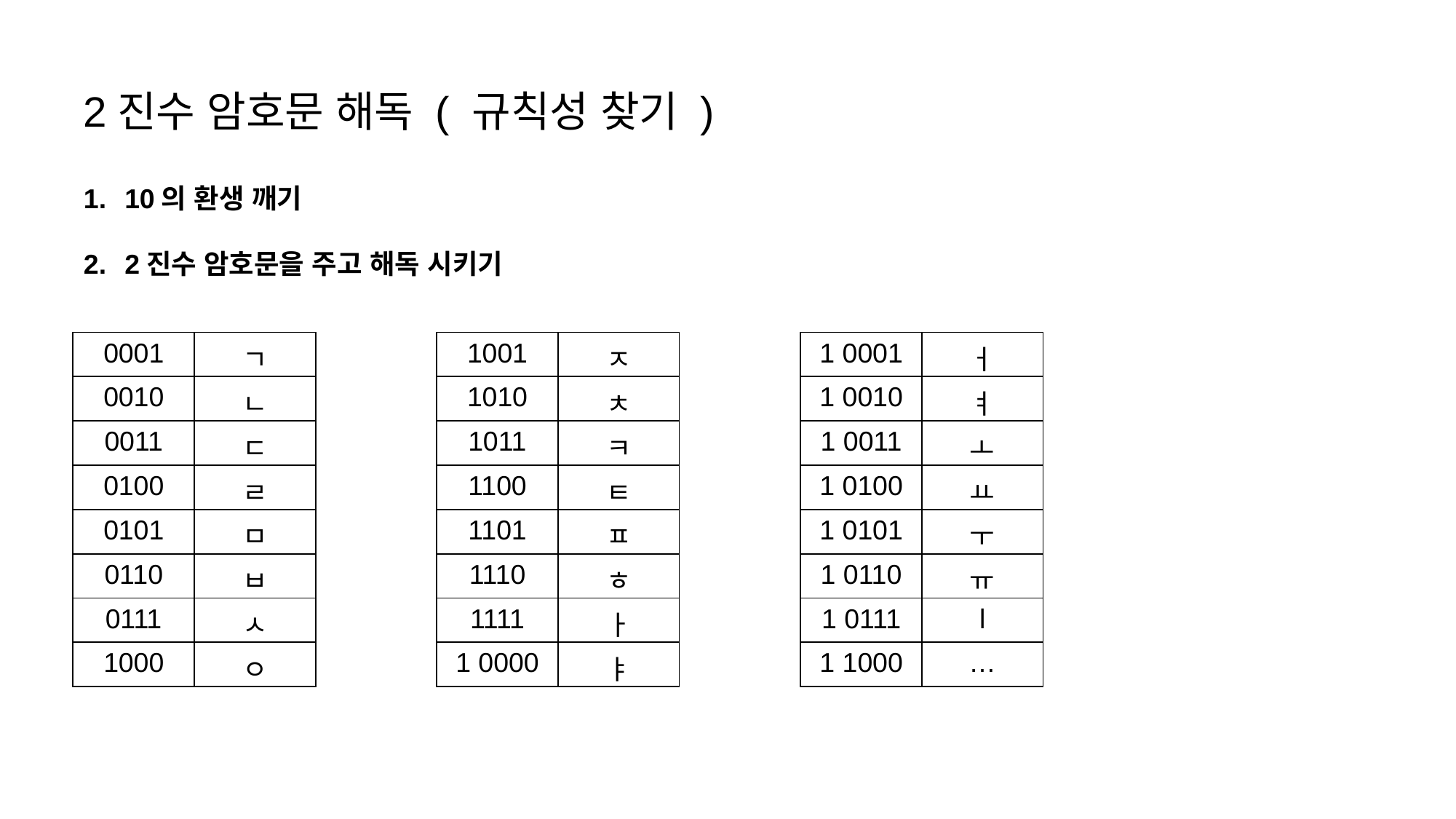

2진수 암호문 해독 ( 규칙성 찾기 )
10의 환생 깨기

2진수 암호문을 주고 해독 시키기
| 0001 | ㄱ |  | 1001 | ㅈ |  | 1 0001 | ㅓ |
| --- | --- | --- | --- | --- | --- | --- | --- |
| 0010 | ㄴ |  | 1010 | ㅊ |  | 1 0010 | ㅕ |
| 0011 | ㄷ |  | 1011 | ㅋ |  | 1 0011 | ㅗ |
| 0100 | ㄹ |  | 1100 | ㅌ |  | 1 0100 | ㅛ |
| 0101 | ㅁ |  | 1101 | ㅍ |  | 1 0101 | ㅜ |
| 0110 | ㅂ |  | 1110 | ㅎ |  | 1 0110 | ㅠ |
| 0111 | ㅅ |  | 1111 | ㅏ |  | 1 0111 | l |
| 1000 | ㅇ |  | 1 0000 | ㅑ |  | 1 1000 | … |